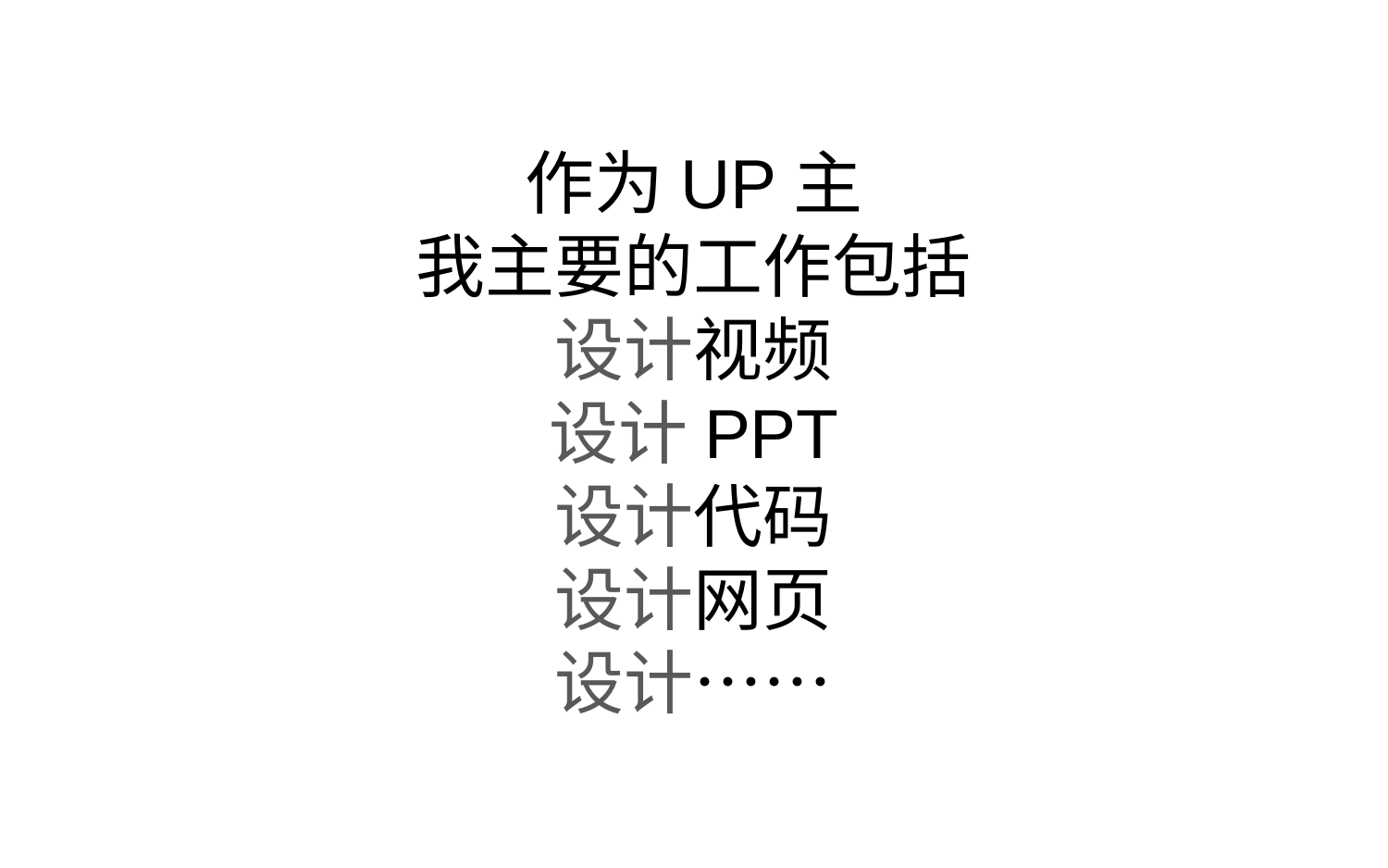

作为UP主
我主要的工作包括
设计视频
设计PPT
设计代码
设计网页
设计……